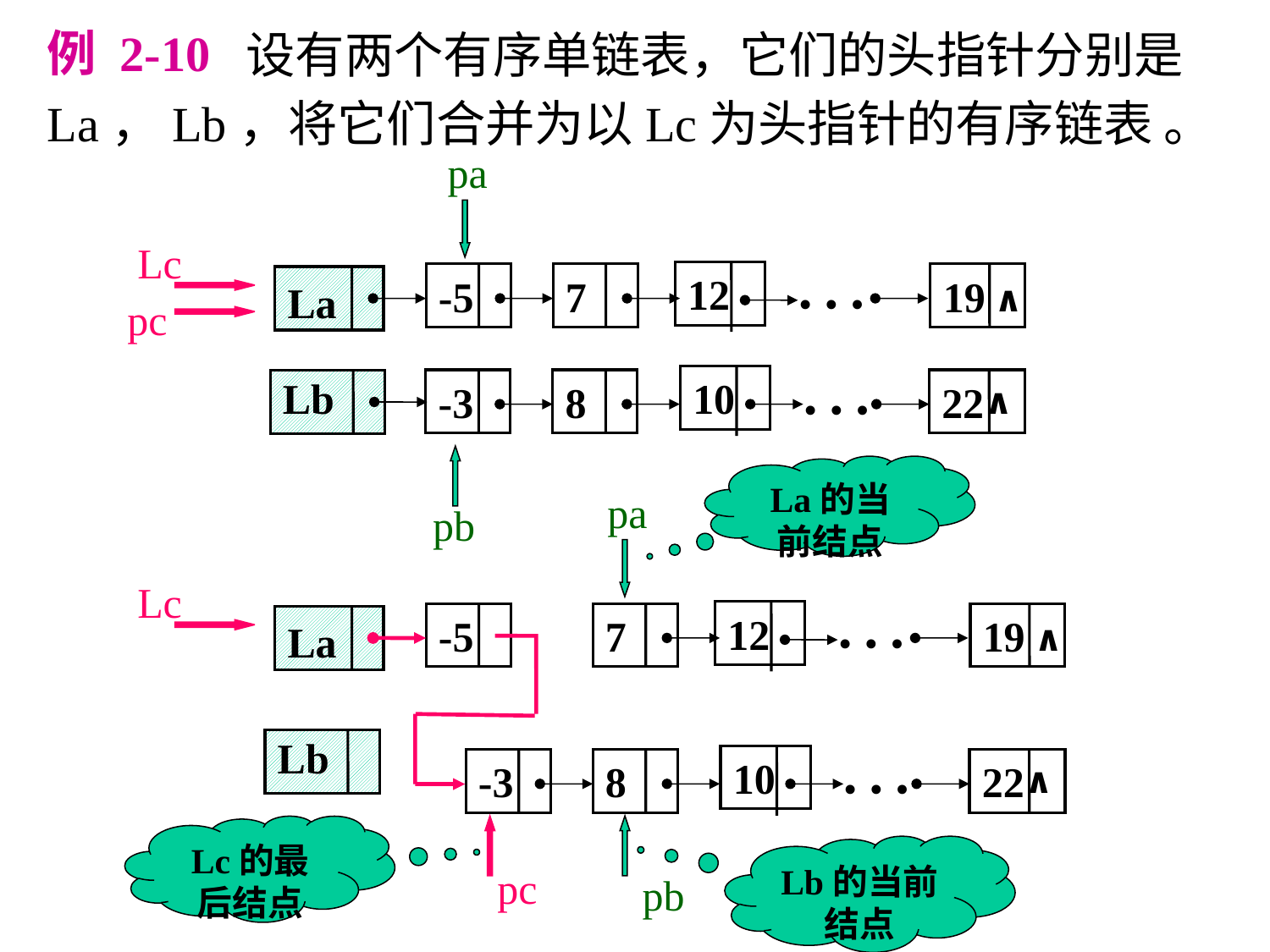

设有两个有序单链表，它们的头指针分别是La，Lb，将它们合并为以Lc为头指针的有序链表 。
例 2-10
pa

…
12

-5

7

19

La
∧

…
Lb
10

-3

8

22

∧

pb
Lc

pc

La的当前结点
pa

…
Lc
12

-5

7

19

La
∧

…

Lb

10

-3

8

22

∧

pc
pb
Lc的最后结点
Lb的当前结点